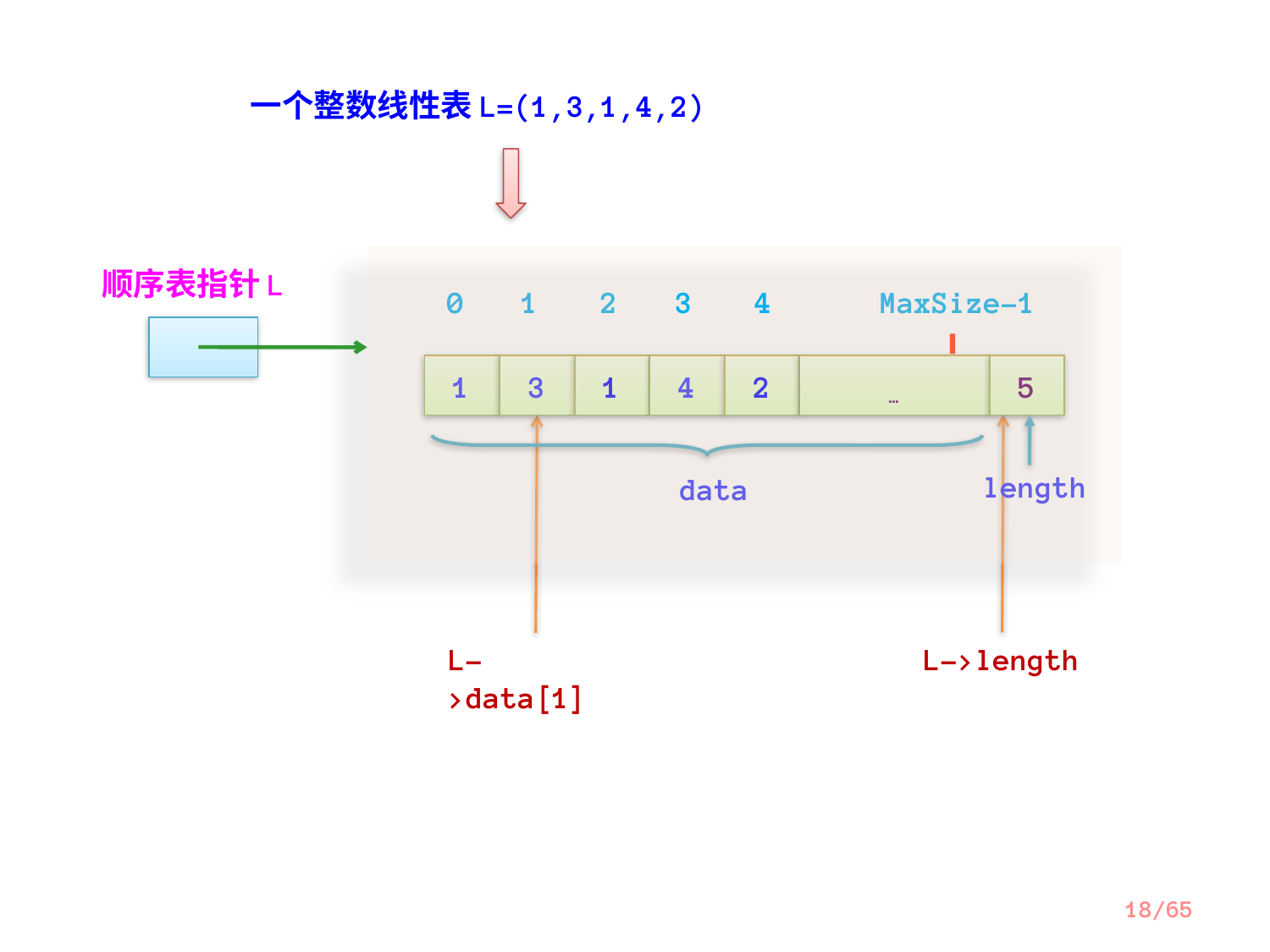

一个整数线性表L=(1,3,1,4,2)

顺序表指针L
0
1
2
3
4
MaxSize-1

1
3
1
4
2
…
5

length
data
L->length
L->data[1]
18/65